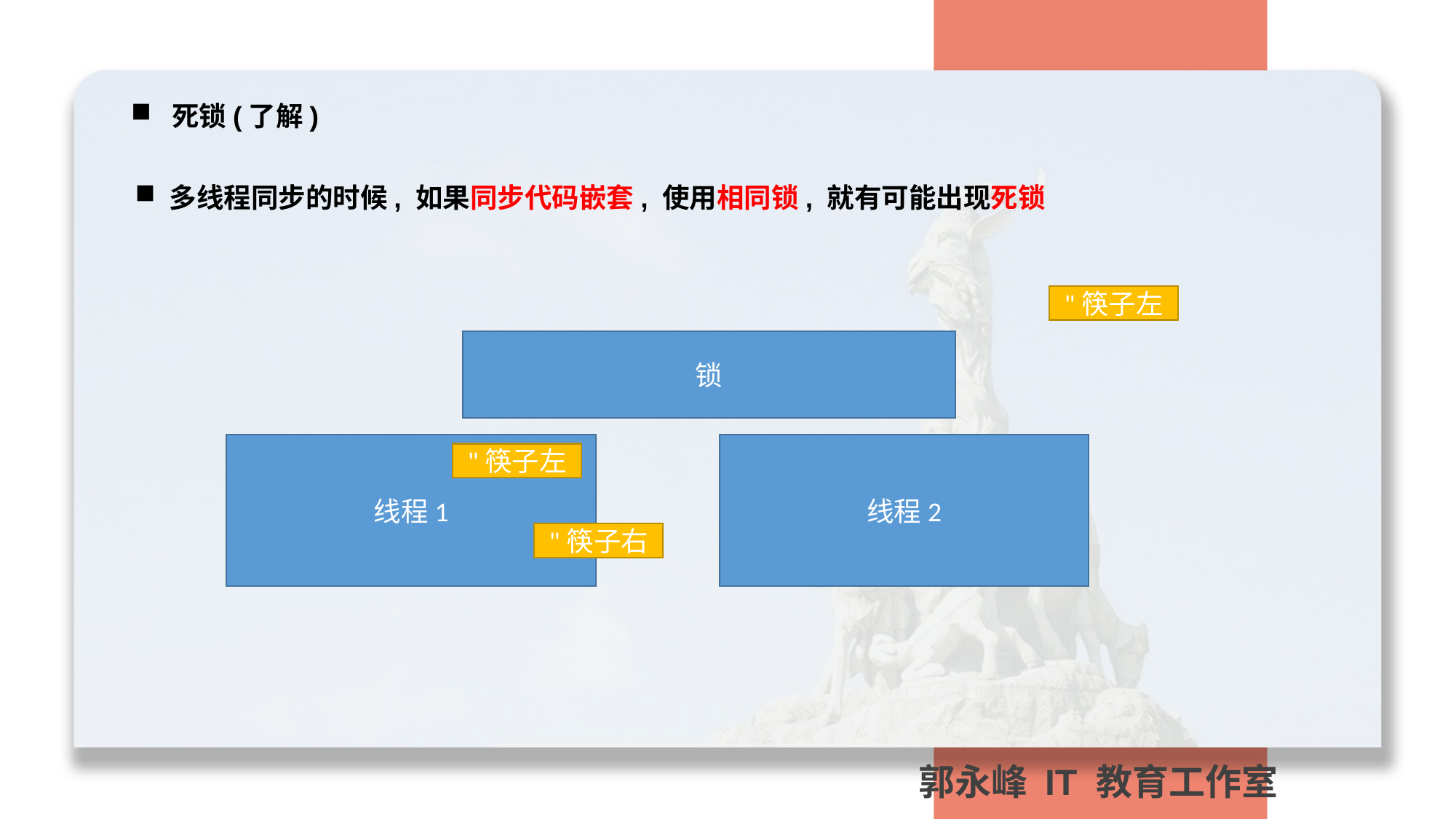

死锁(了解)
多线程同步的时候, 如果同步代码嵌套, 使用相同锁, 就有可能出现死锁
"筷子左
锁
线程1
线程2
"筷子左
"筷子右